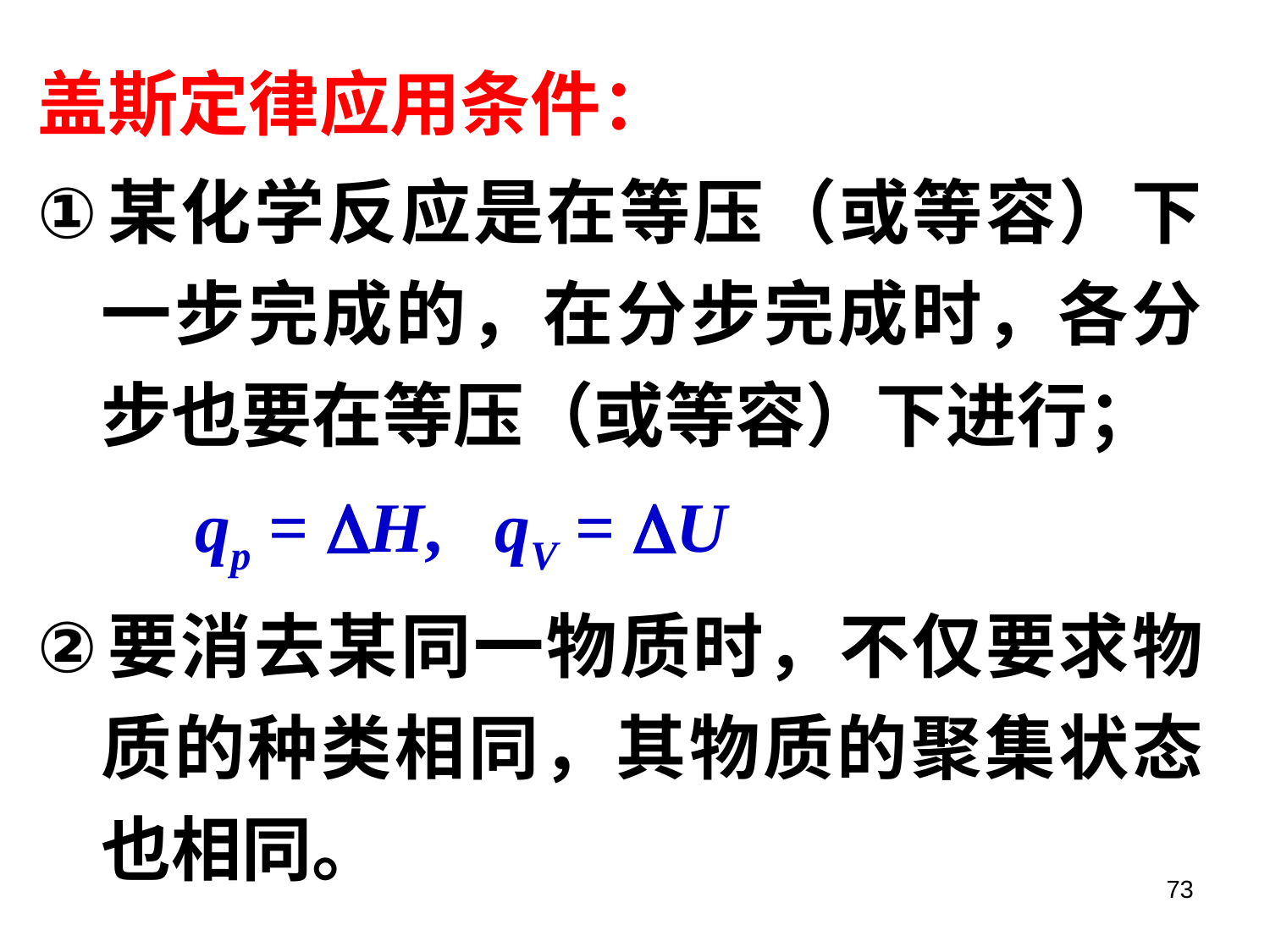

盖斯定律应用条件：
某化学反应是在等压（或等容）下一步完成的，在分步完成时，各分步也要在等压（或等容）下进行；
         qp = ΔH,   qV = ΔU
要消去某同一物质时，不仅要求物质的种类相同，其物质的聚集状态也相同。
73